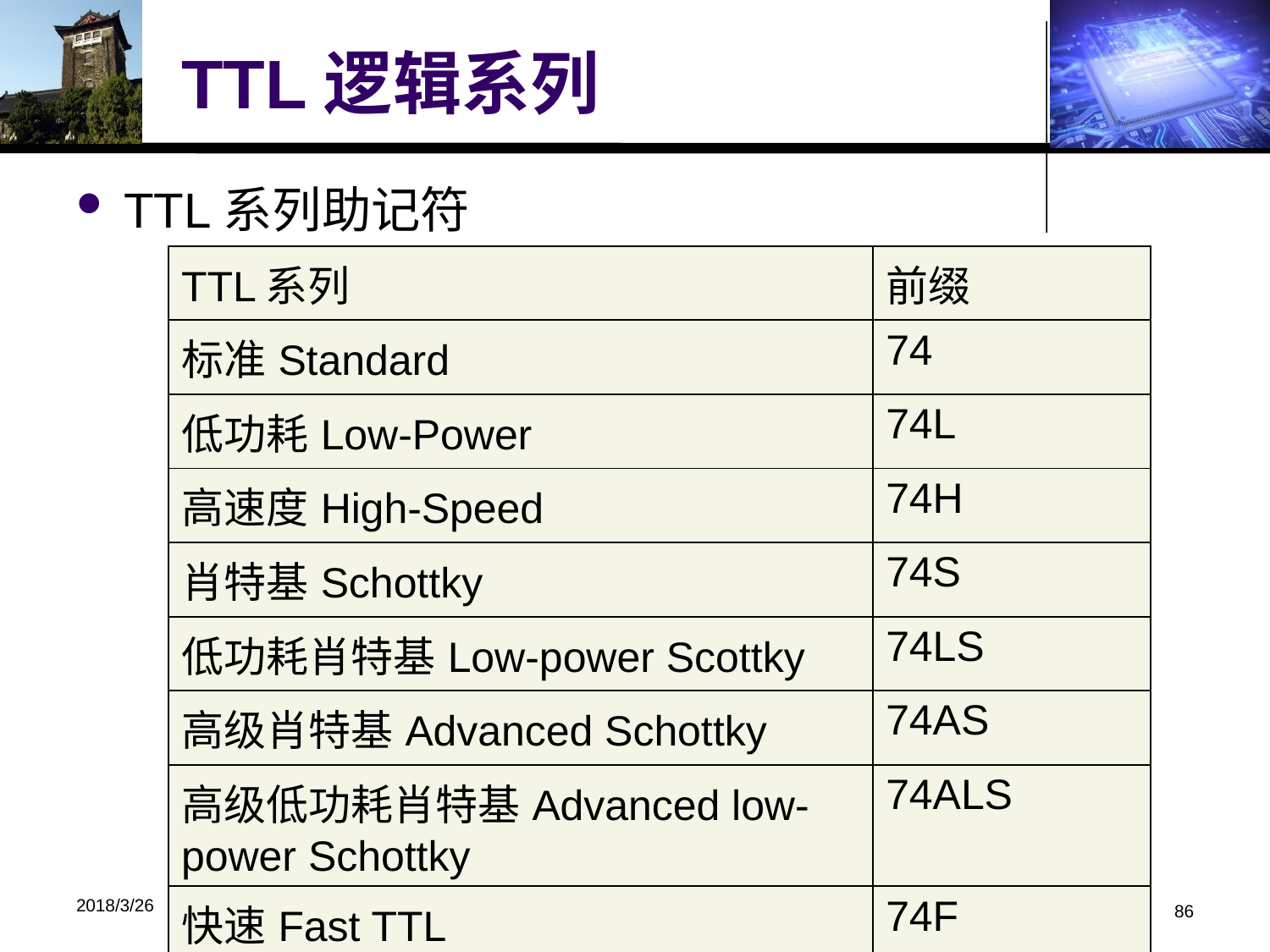

# TTL逻辑系列
TTL系列助记符
| TTL系列 | 前缀 |
| --- | --- |
| 标准Standard | 74 |
| 低功耗Low-Power | 74L |
| 高速度High-Speed | 74H |
| 肖特基Schottky | 74S |
| 低功耗肖特基Low-power Scottky | 74LS |
| 高级肖特基Advanced Schottky | 74AS |
| 高级低功耗肖特基Advanced low-power Schottky | 74ALS |
| 快速Fast TTL | 74F |
2018/3/26
第3章数字电路
86